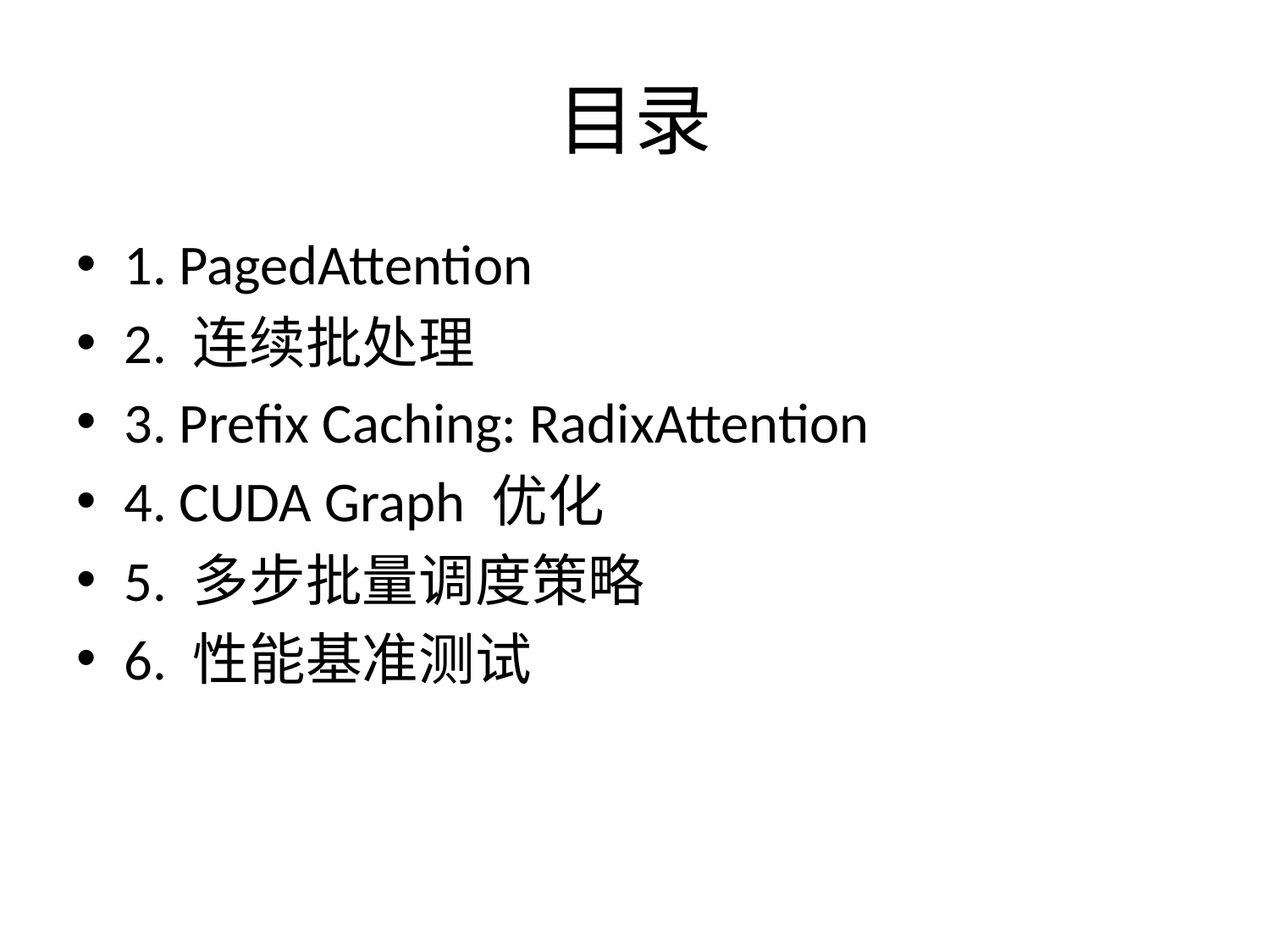

# 目录
1. PagedAttention
2. 连续批处理
3. Prefix Caching: RadixAttention
4. CUDA Graph 优化
5. 多步批量调度策略
6. 性能基准测试